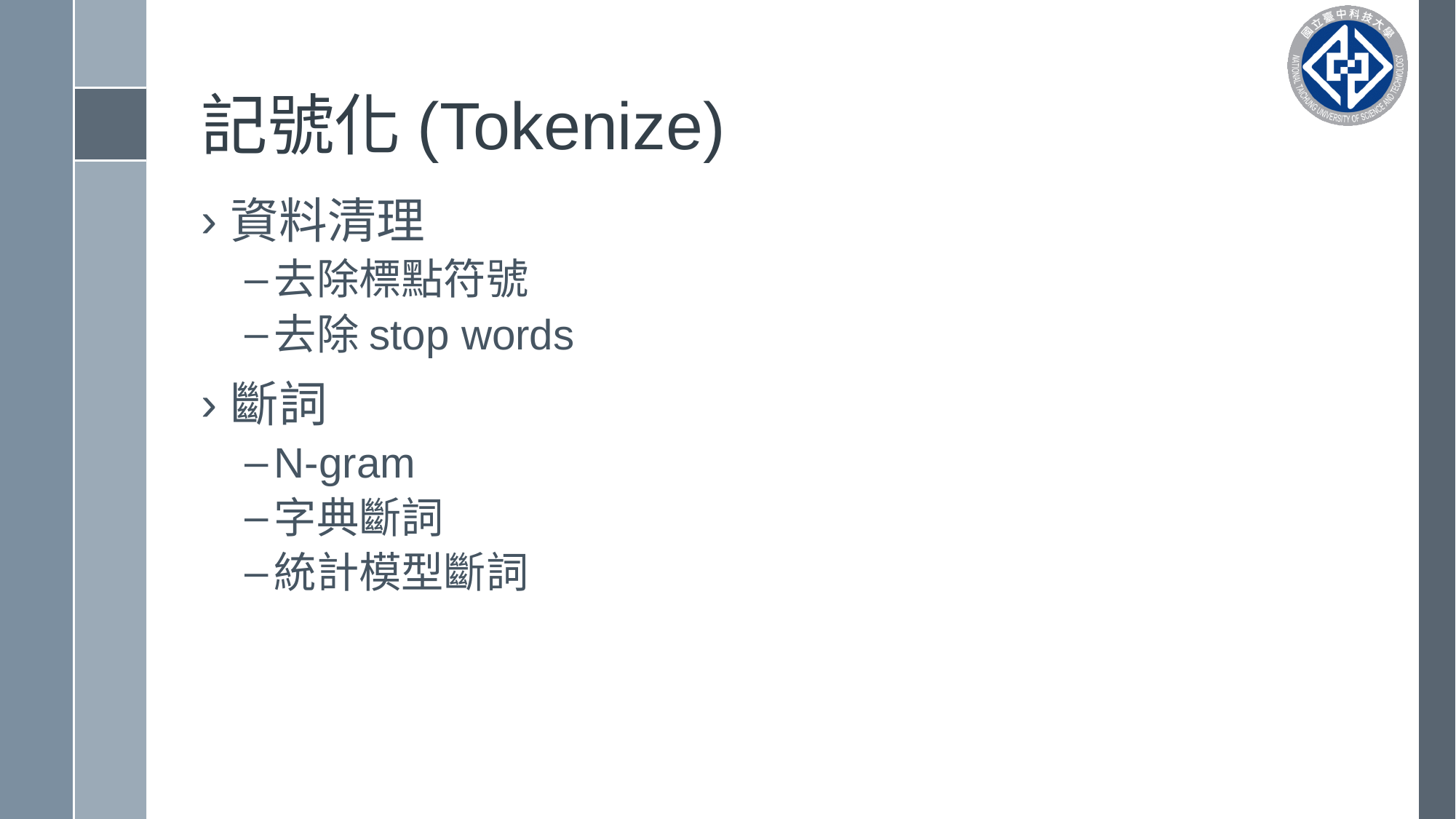

# 記號化(Tokenize)
資料清理
去除標點符號
去除stop words
斷詞
N-gram
字典斷詞
統計模型斷詞